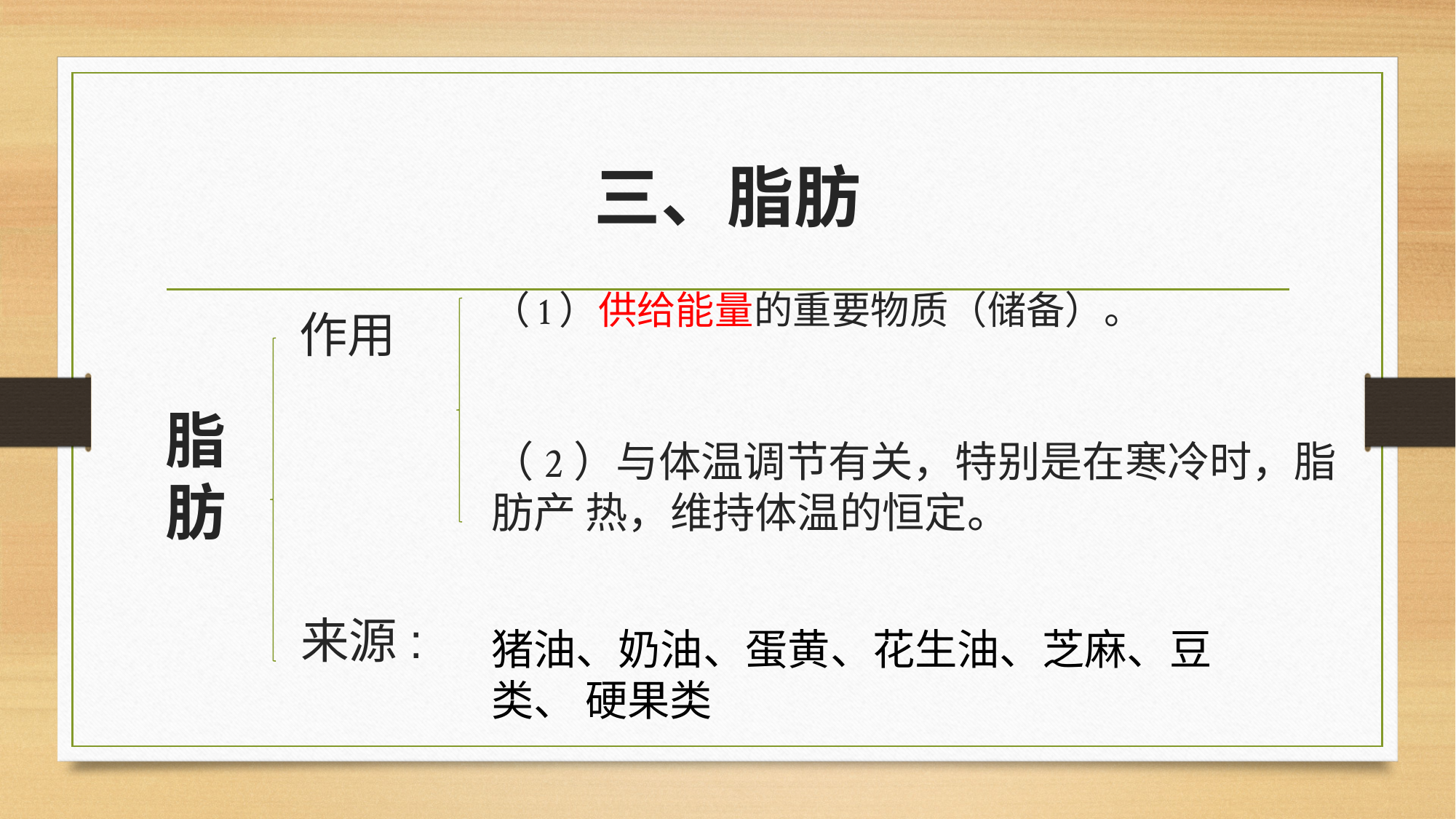

# 三、脂肪
（1）供给能量的重要物质（储备）。

作用

脂肪
（2）与体温调节有关，特别是在寒冷时，脂肪产 热，维持体温的恒定。
来源:
猪油、奶油、蛋黄、花生油、芝麻、豆类、 硬果类